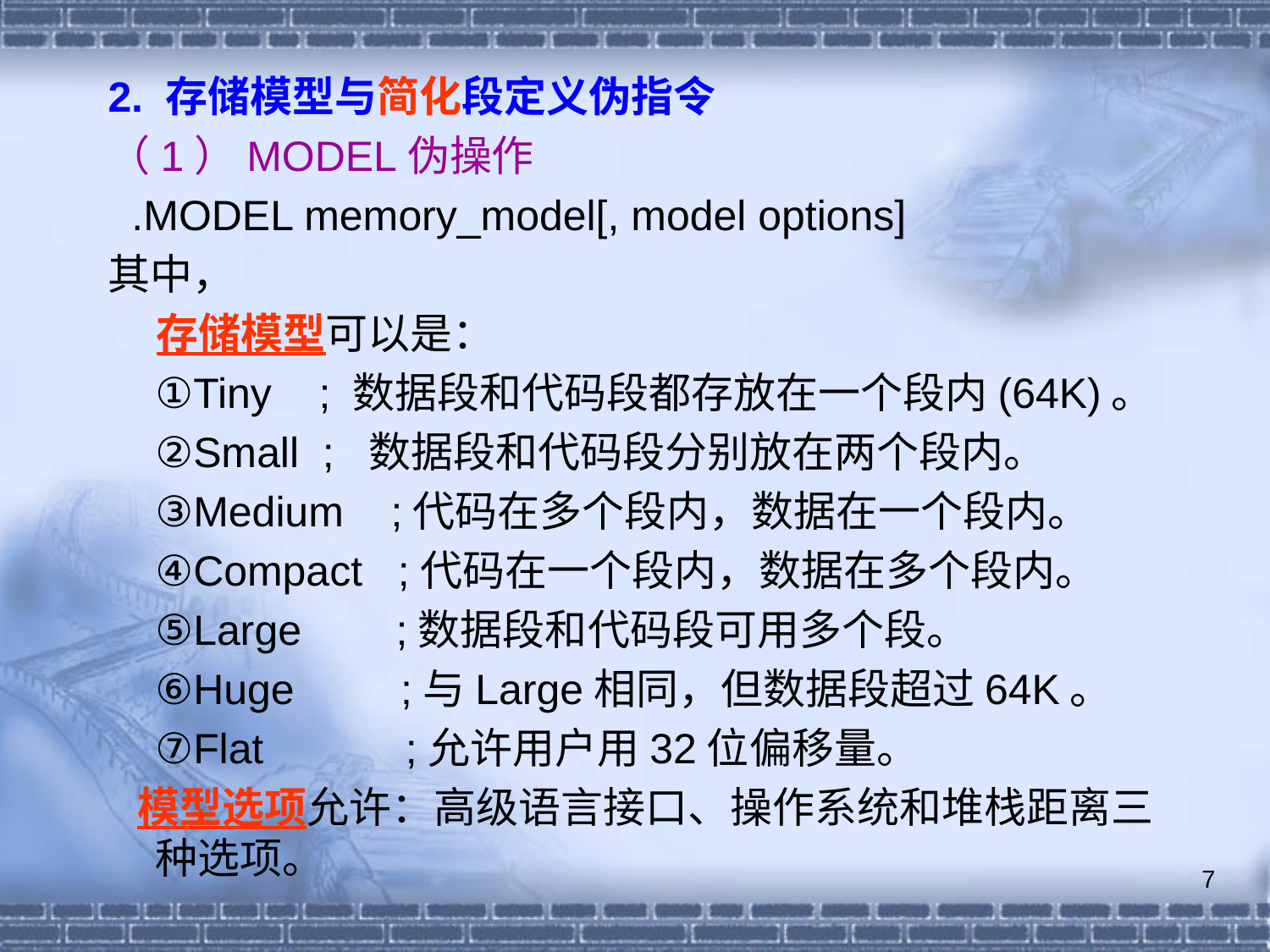

2. 存储模型与简化段定义伪指令
（1）MODEL伪操作
  .MODEL memory_model[, model options]
其中，
    存储模型可以是：
    ①Tiny    ; 数据段和代码段都存放在一个段内(64K)。
    ②Small  ;  数据段和代码段分别放在两个段内。
    ③Medium    ;代码在多个段内，数据在一个段内。
    ④Compact   ;代码在一个段内，数据在多个段内。
    ⑤Large        ;数据段和代码段可用多个段。
    ⑥Huge         ;与Large相同，但数据段超过64K。
    ⑦Flat            ;允许用户用32位偏移量。
  模型选项允许：高级语言接口、操作系统和堆栈距离三种选项。
7